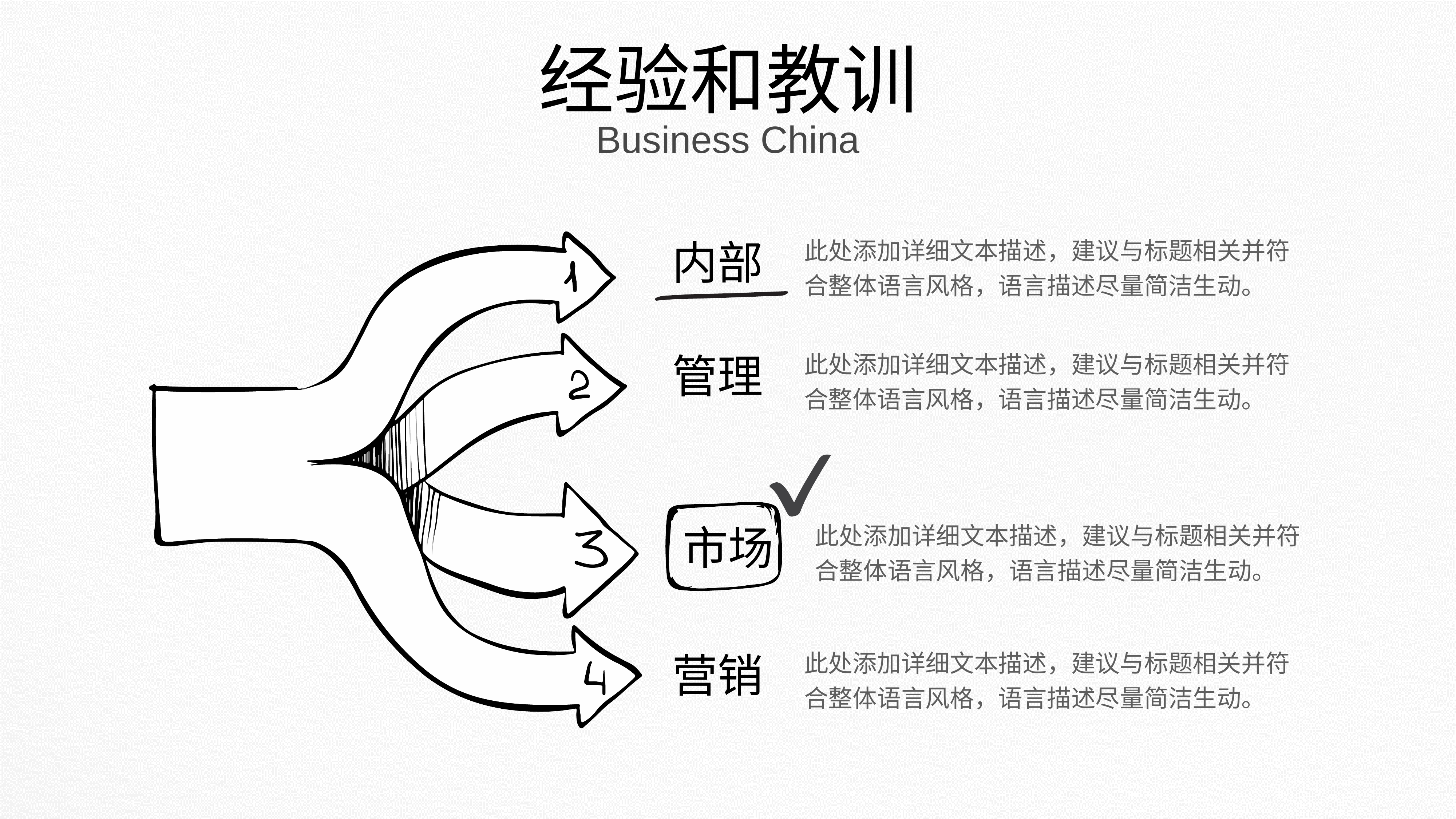

经验和教训
Business China
此处添加详细文本描述，建议与标题相关并符合整体语言风格，语言描述尽量简洁生动。
内部

此处添加详细文本描述，建议与标题相关并符合整体语言风格，语言描述尽量简洁生动。
管理

此处添加详细文本描述，建议与标题相关并符合整体语言风格，语言描述尽量简洁生动。
市场
此处添加详细文本描述，建议与标题相关并符合整体语言风格，语言描述尽量简洁生动。
营销